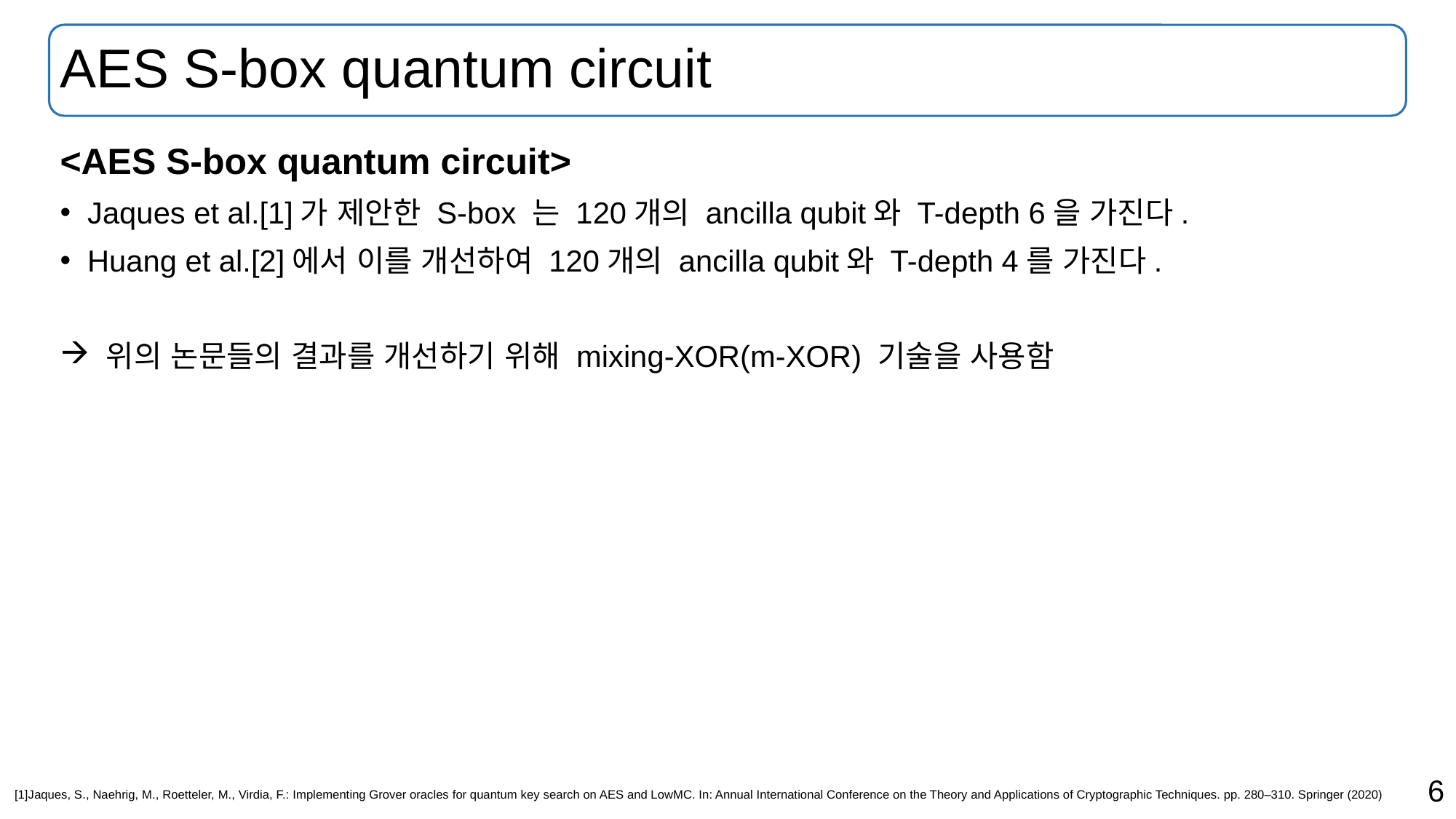

# AES S-box quantum circuit
<AES S-box quantum circuit>
Jaques et al.[1]가 제안한 S-box 는 120개의 ancilla qubit와 T-depth 6을 가진다.
Huang et al.[2]에서 이를 개선하여 120개의 ancilla qubit와 T-depth 4를 가진다.

 위의 논문들의 결과를 개선하기 위해 mixing-XOR(m-XOR) 기술을 사용함

[1]Jaques, S., Naehrig, M., Roetteler, M., Virdia, F.: Implementing Grover oracles for quantum key search on AES and LowMC. In: Annual International Conference on the Theory and Applications of Cryptographic Techniques. pp. 280–310. Springer (2020)